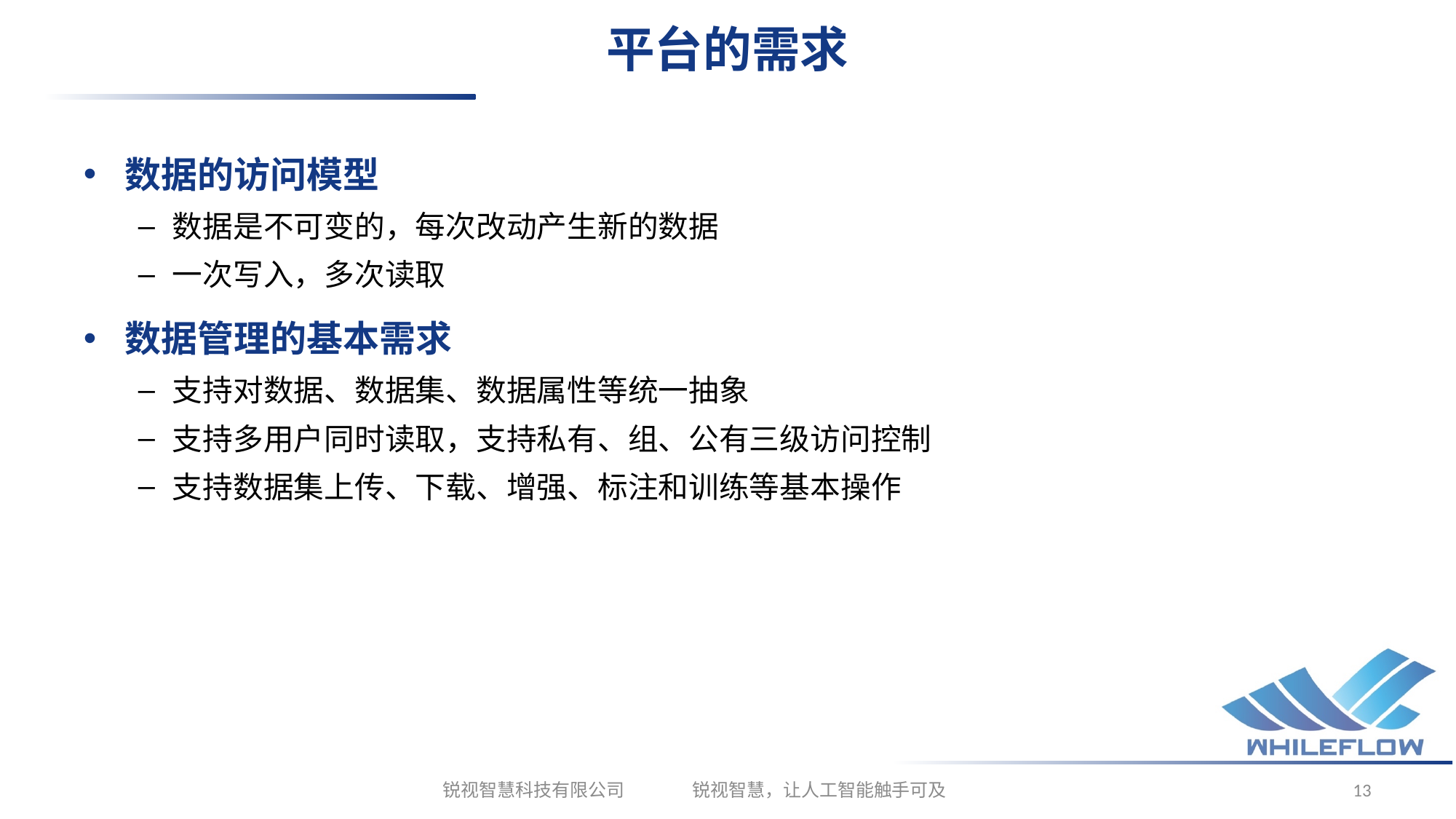

# 平台的需求
数据的访问模型
数据是不可变的，每次改动产生新的数据
一次写入，多次读取
数据管理的基本需求
支持对数据、数据集、数据属性等统一抽象
支持多用户同时读取，支持私有、组、公有三级访问控制
支持数据集上传、下载、增强、标注和训练等基本操作
锐视智慧科技有限公司            锐视智慧，让人工智能触手可及
13